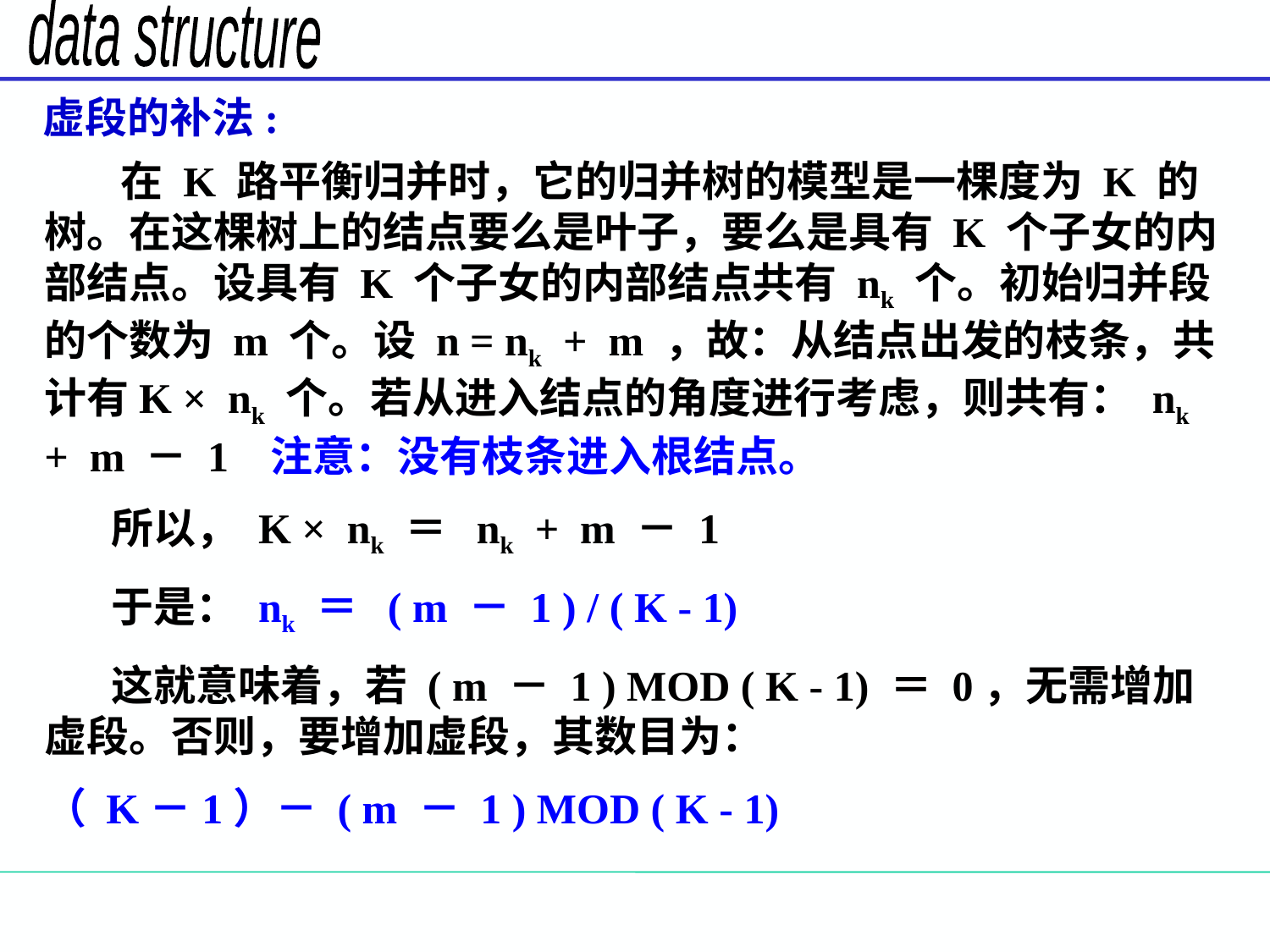

虚段的补法:
       在 K 路平衡归并时，它的归并树的模型是一棵度为 K 的树。在这棵树上的结点要么是叶子，要么是具有 K 个子女的内部结点。设具有 K 个子女的内部结点共有 nk 个。初始归并段的个数为 m 个。设 n = nk  +  m ，故：从结点出发的枝条，共计有K ×  nk 个。若从进入结点的角度进行考虑，则共有： nk  +  m － 1   注意：没有枝条进入根结点。
      所以， K ×  nk ＝  nk  +  m － 1
      于是： nk ＝  ( m － 1 ) / ( K - 1)
      这就意味着，若 ( m － 1 ) MOD ( K - 1) ＝ 0，无需增加虚段。否则，要增加虚段，其数目为：
（ K－1）－ ( m － 1 ) MOD ( K - 1)